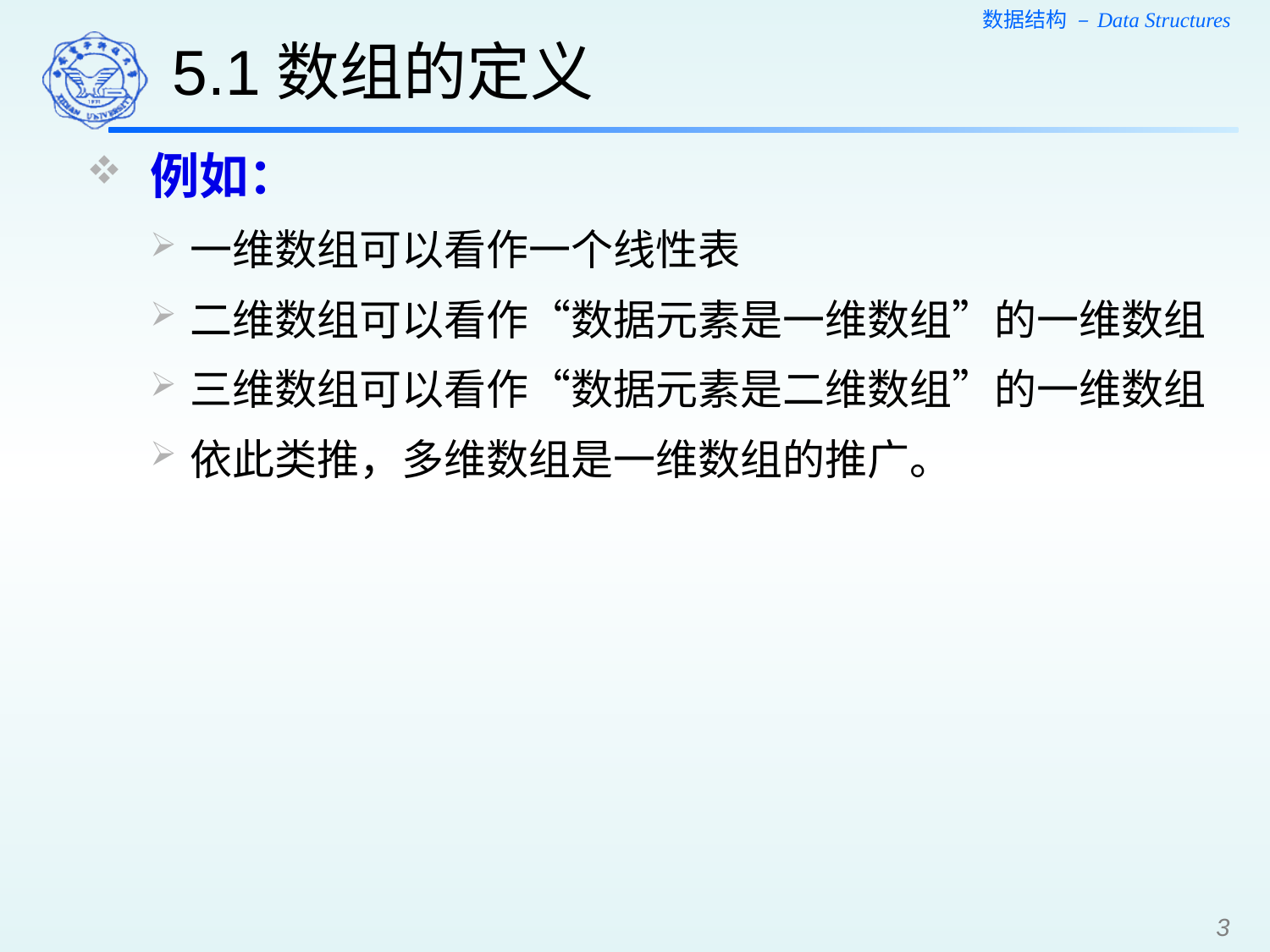

5.1数组的定义
例如：
一维数组可以看作一个线性表
二维数组可以看作“数据元素是一维数组”的一维数组
三维数组可以看作“数据元素是二维数组”的一维数组
依此类推，多维数组是一维数组的推广。

3